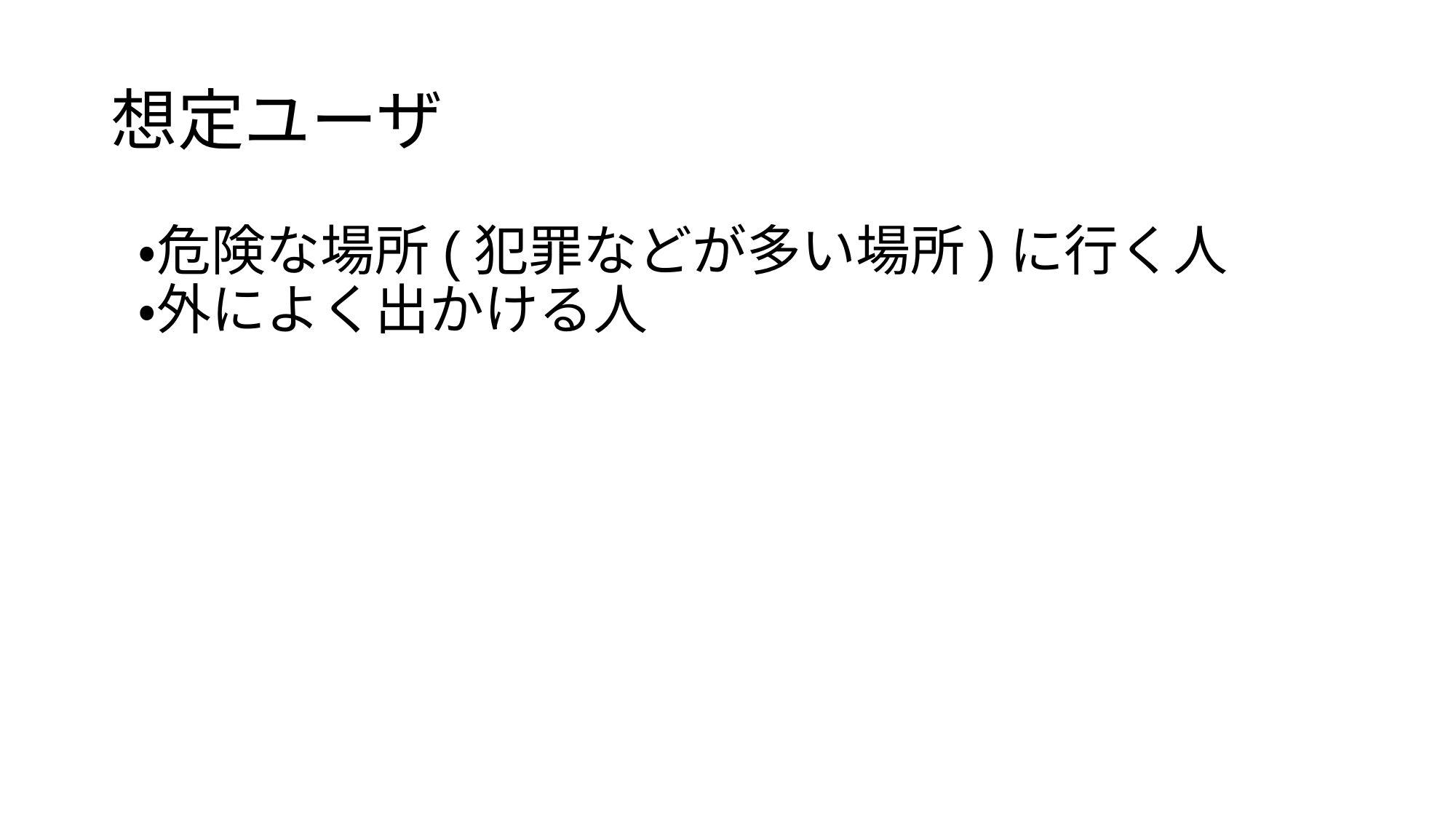

# 想定ユーザ
・危険な場所(犯罪などが多い場所)に行く人
・外によく出かける人